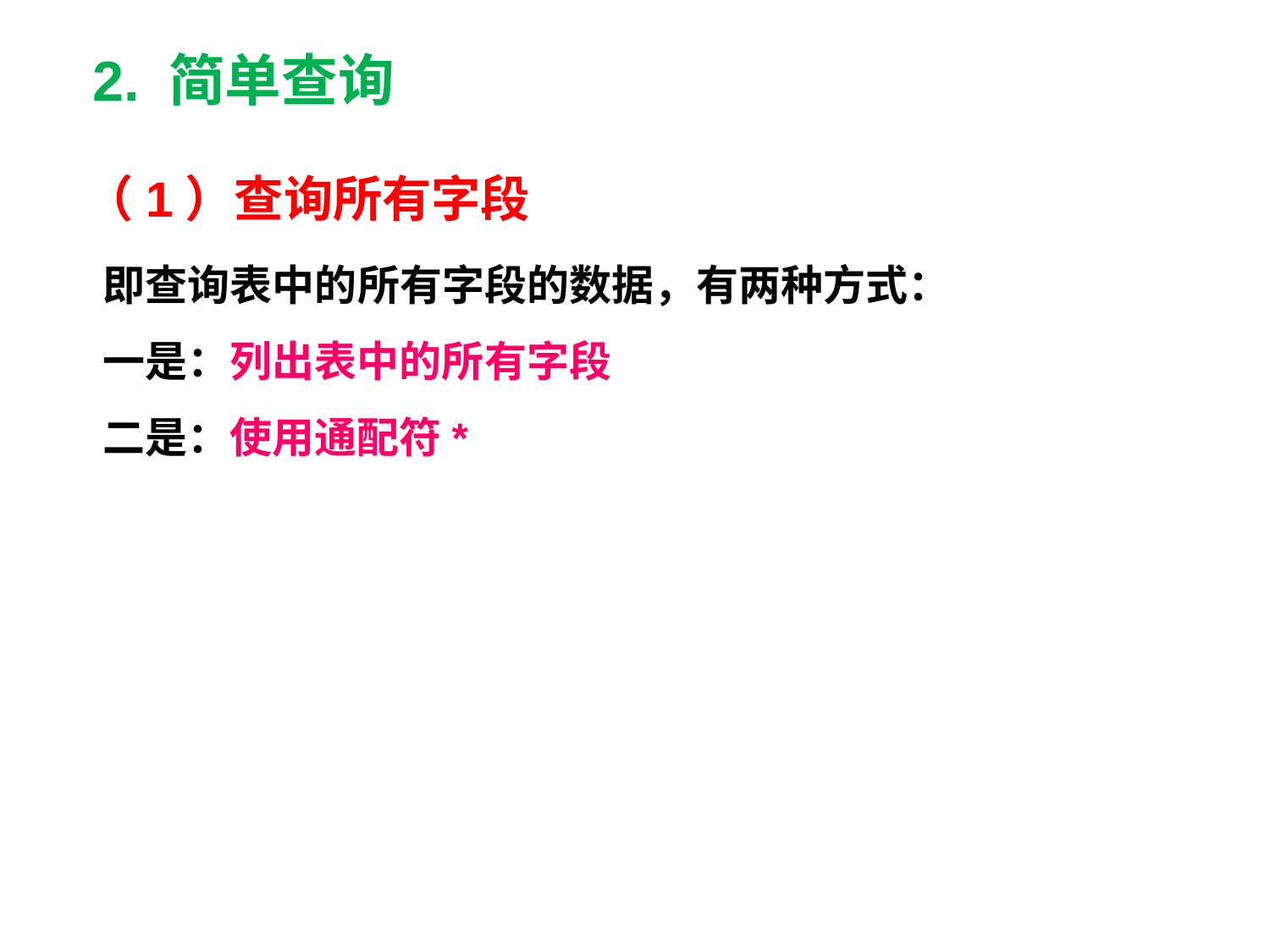

2. 简单查询
（1）查询所有字段
即查询表中的所有字段的数据，有两种方式：
一是：列出表中的所有字段
二是：使用通配符*